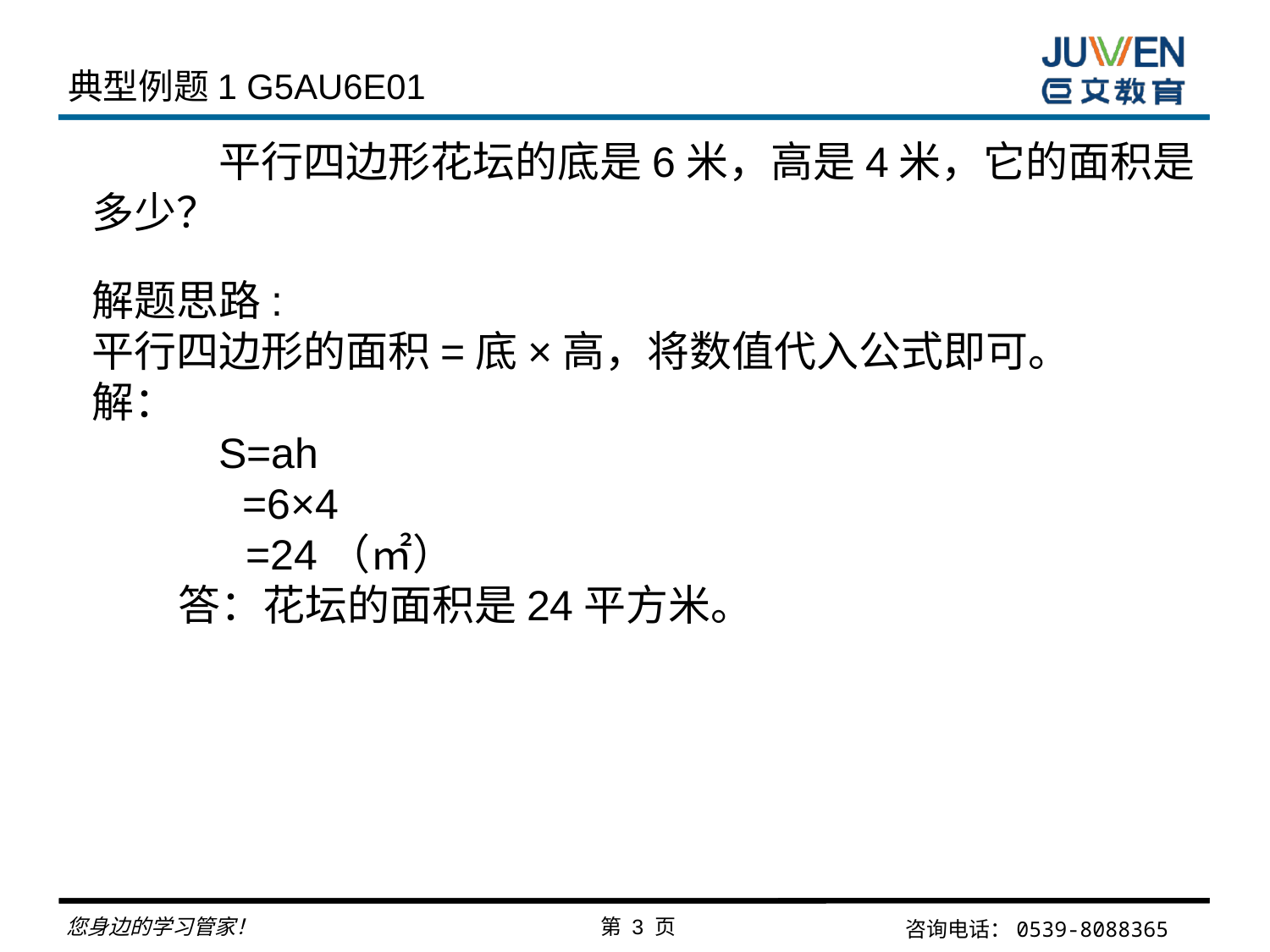

典型例题1 G5AU6E01
	平行四边形花坛的底是6米，高是4米，它的面积是多少？
解题思路:
平行四边形的面积=底×高，将数值代入公式即可。
解：
	S=ah
	  =6×4
             =24（㎡）
        答：花坛的面积是24平方米。